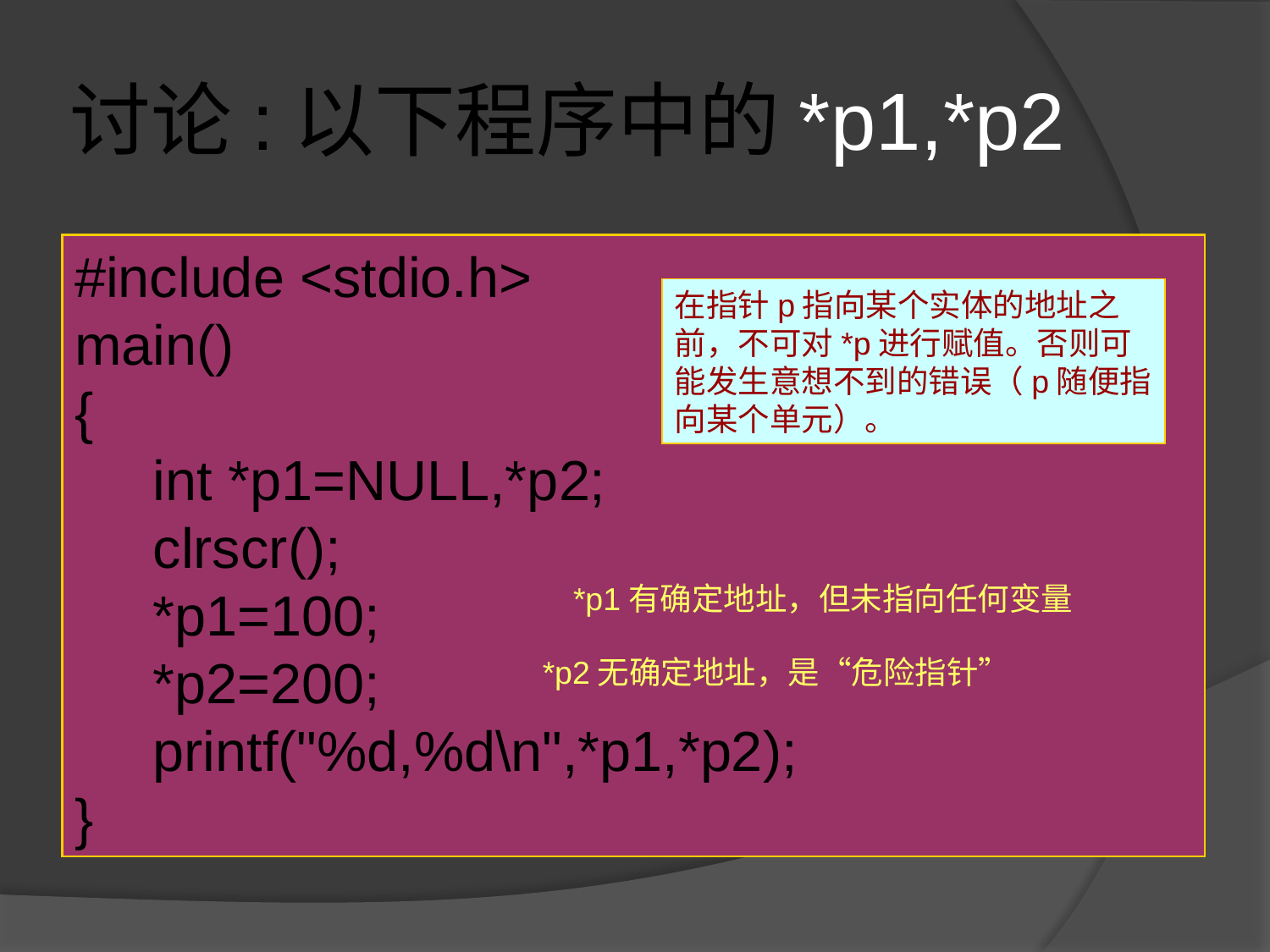

# 讨论:以下程序中的*p1,*p2
#include <stdio.h>
main()
{
     int *p1=NULL,*p2;
     clrscr();
     *p1=100;
     *p2=200;
     printf("%d,%d\n",*p1,*p2);
}
在指针p指向某个实体的地址之前，不可对*p进行赋值。否则可能发生意想不到的错误（p随便指向某个单元）。
*p1有确定地址，但未指向任何变量
*p2无确定地址，是“危险指针”